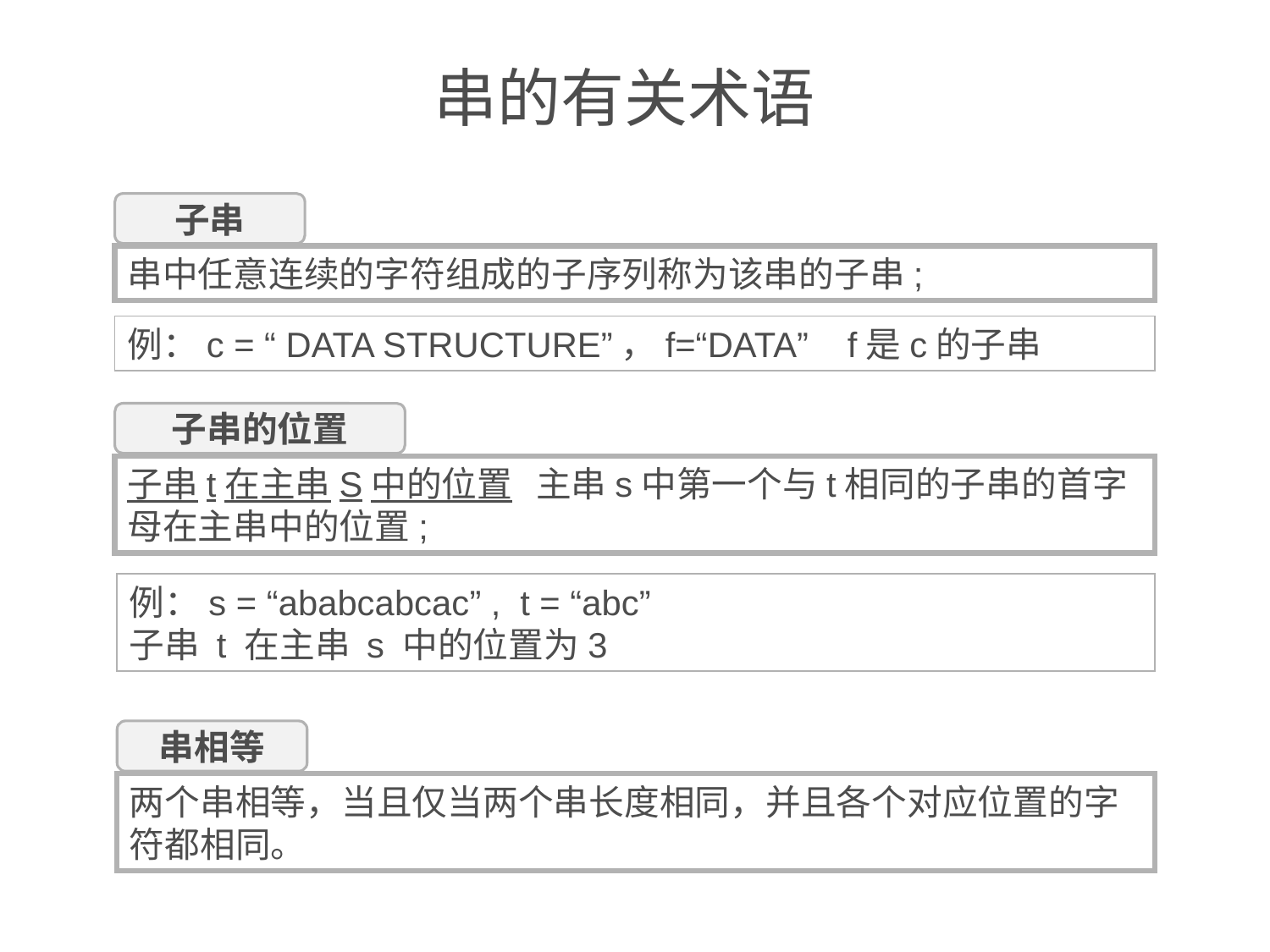

# 串的有关术语
子串
串中任意连续的字符组成的子序列称为该串的子串;
例：c = “ DATA STRUCTURE”，f=“DATA”    f是c的子串
子串的位置
子串t在主串S中的位置   主串s中第一个与t相同的子串的首字母在主串中的位置;
例：s = “ababcabcac” ,  t = “abc”
子串 t 在主串 s 中的位置为3
串相等
两个串相等，当且仅当两个串长度相同，并且各个对应位置的字符都相同。
62